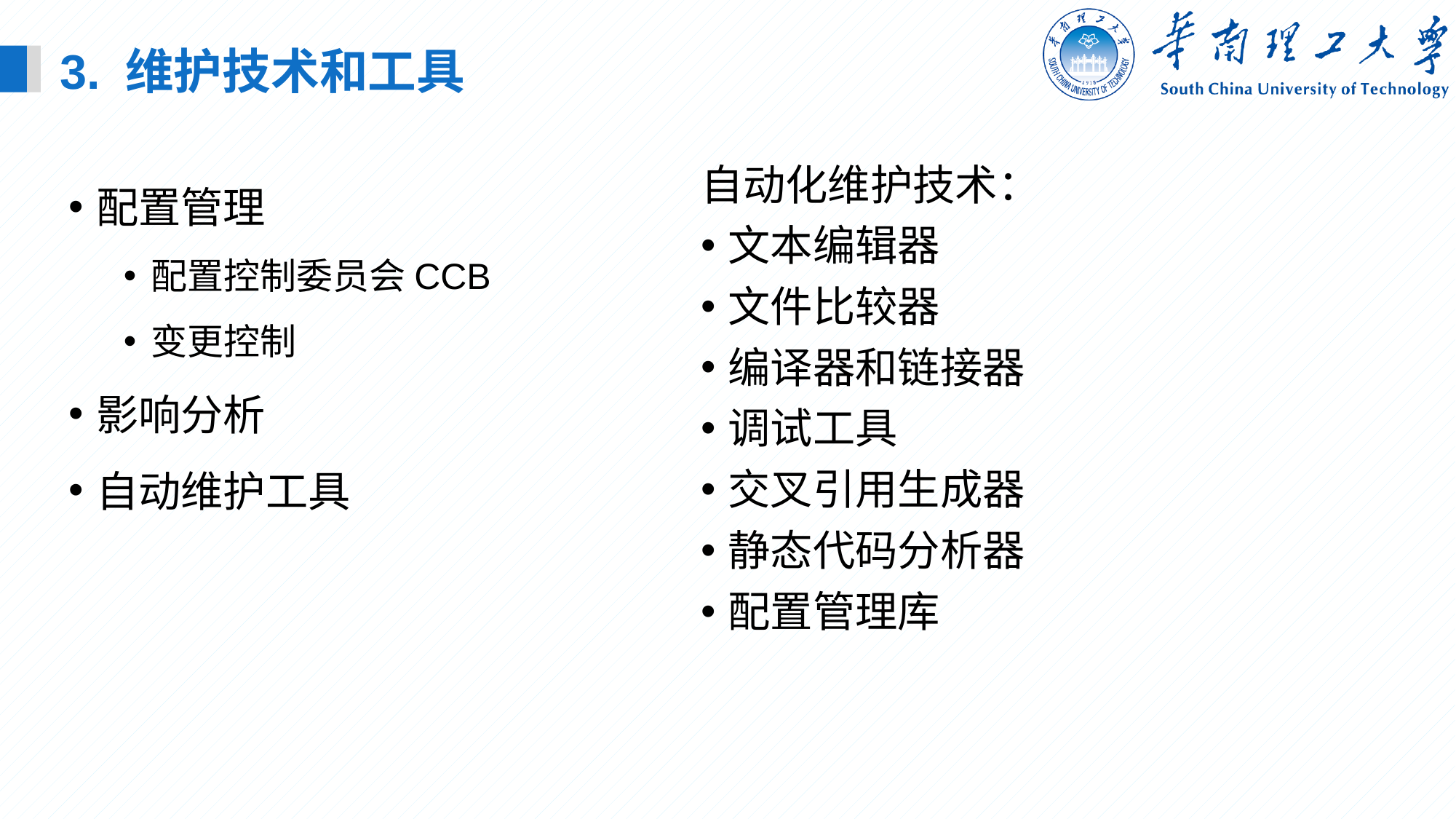

3. 维护技术和工具
配置管理
配置控制委员会CCB
变更控制
影响分析
自动维护工具
自动化维护技术：
文本编辑器
文件比较器
编译器和链接器
调试工具
交叉引用生成器
静态代码分析器
配置管理库